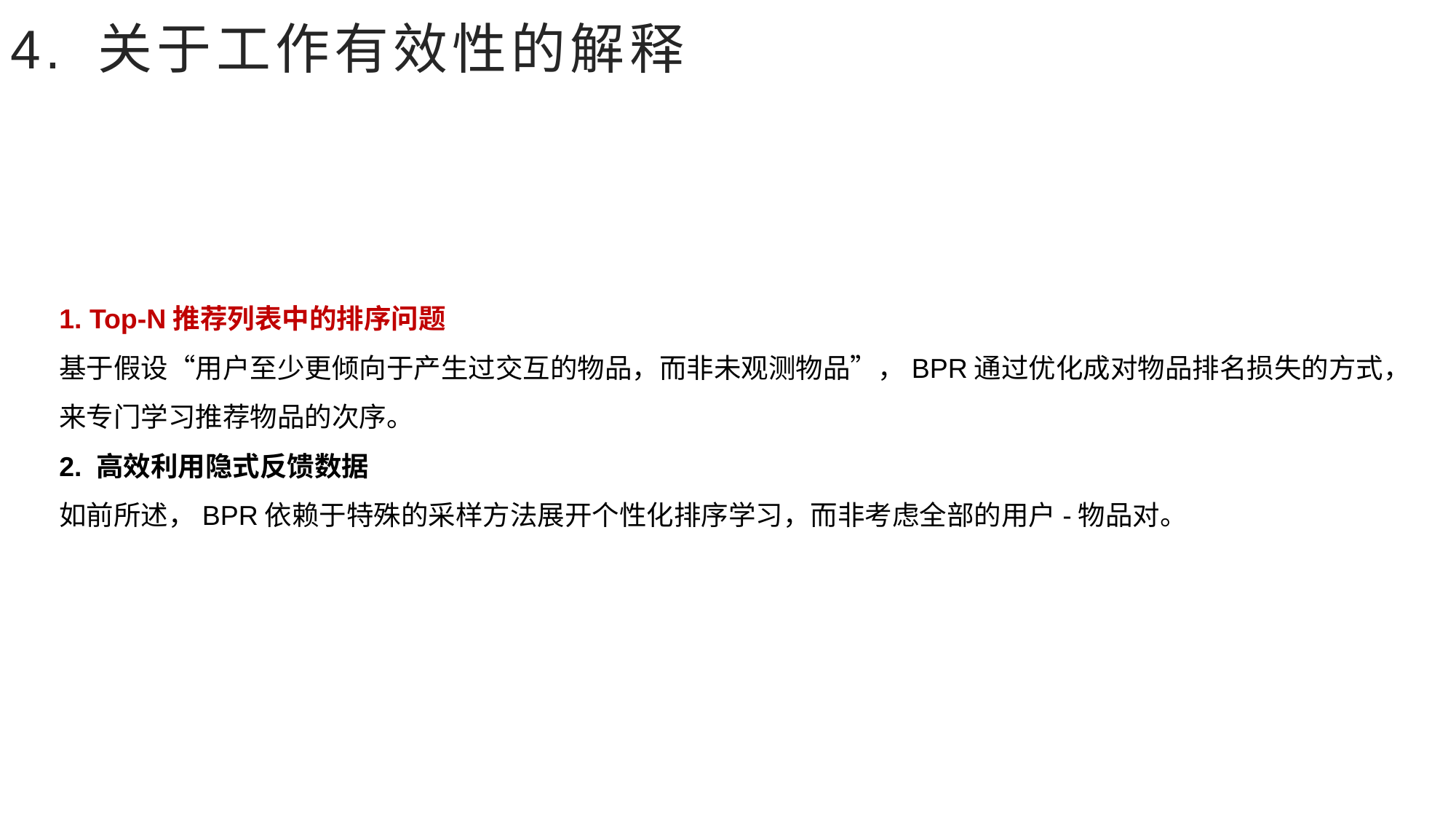

# 4. 关于工作有效性的解释
1. Top-N推荐列表中的排序问题
基于假设“用户至少更倾向于产生过交互的物品，而非未观测物品”，BPR通过优化成对物品排名损失的方式，来专门学习推荐物品的次序。
2. 高效利用隐式反馈数据
如前所述，BPR依赖于特殊的采样方法展开个性化排序学习，而非考虑全部的用户-物品对。